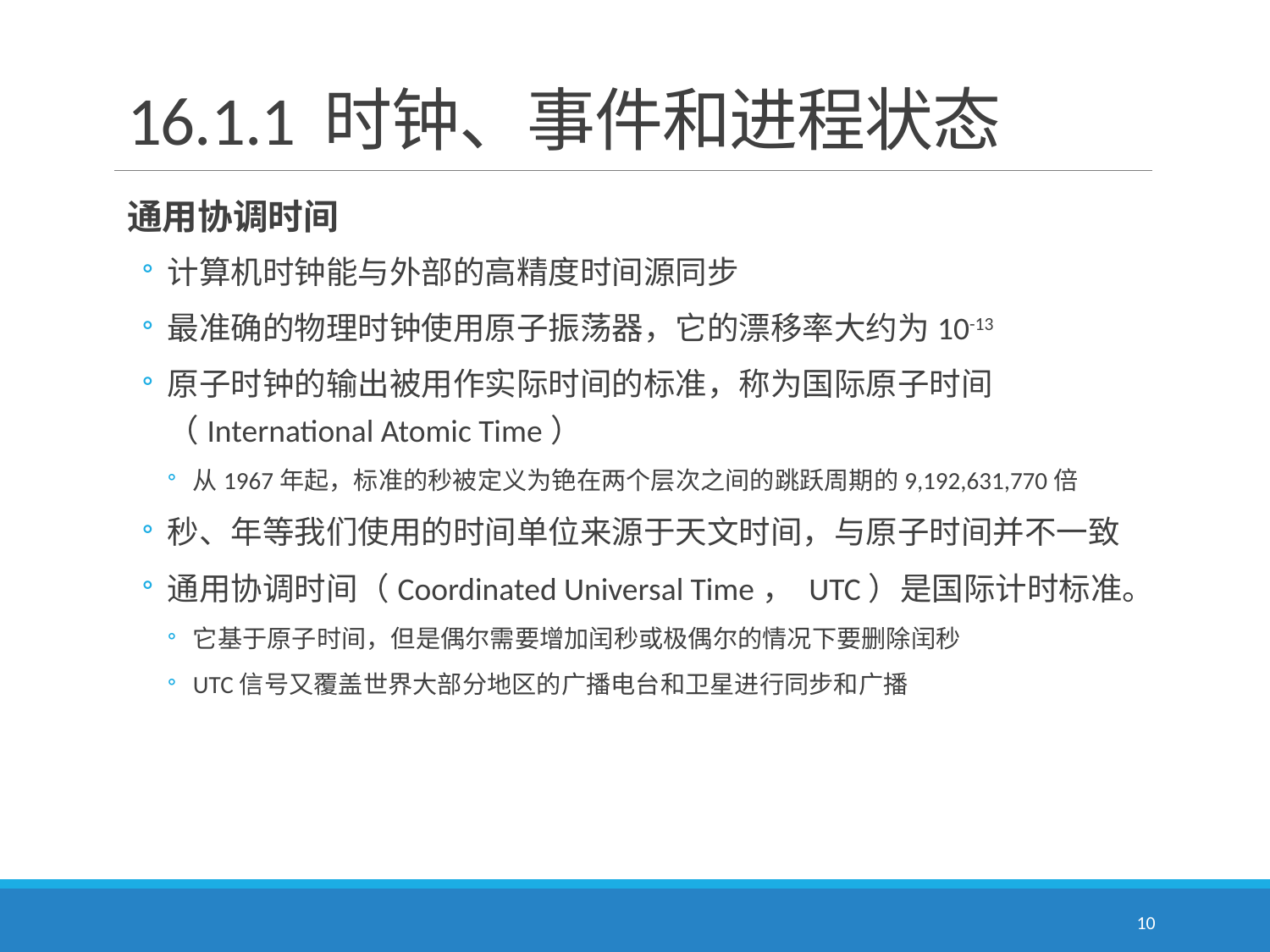

# 16.1.1 时钟、事件和进程状态
通用协调时间
计算机时钟能与外部的高精度时间源同步
最准确的物理时钟使用原子振荡器，它的漂移率大约为10-13
原子时钟的输出被用作实际时间的标准，称为国际原子时间（International Atomic Time）
从1967年起，标准的秒被定义为铯在两个层次之间的跳跃周期的9,192,631,770倍
秒、年等我们使用的时间单位来源于天文时间，与原子时间并不一致
通用协调时间（Coordinated Universal Time， UTC）是国际计时标准。
它基于原子时间，但是偶尔需要增加闰秒或极偶尔的情况下要删除闰秒
UTC信号又覆盖世界大部分地区的广播电台和卫星进行同步和广播
10